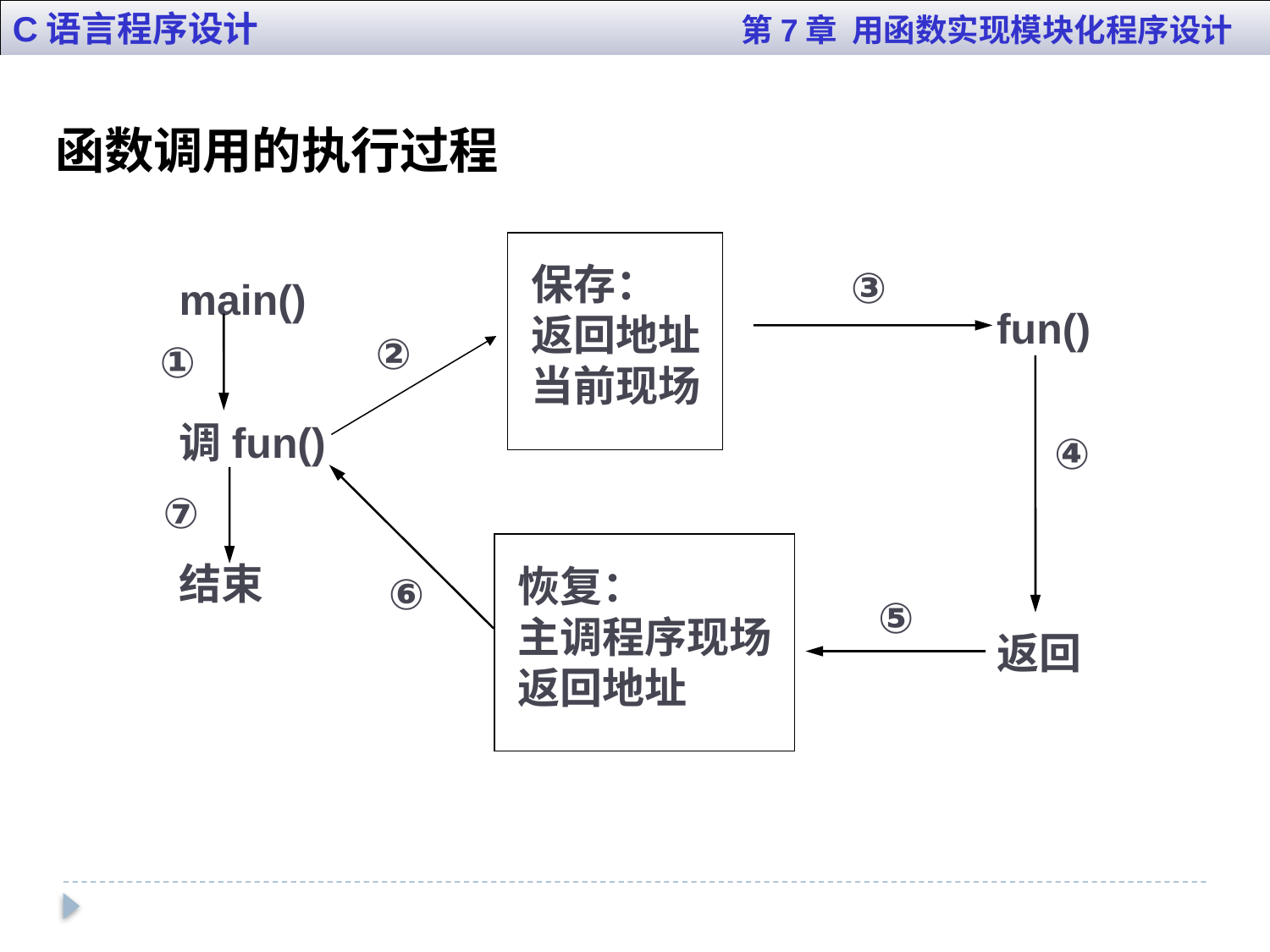

C语言程序设计                                                            第7章  用函数实现模块化程序设计
函数调用的执行过程
保存：
返回地址
当前现场
main()

调fun()

结束
③
fun()

返回

②
①

④

⑦
恢复：
主调程序现场
返回地址
⑥
⑤